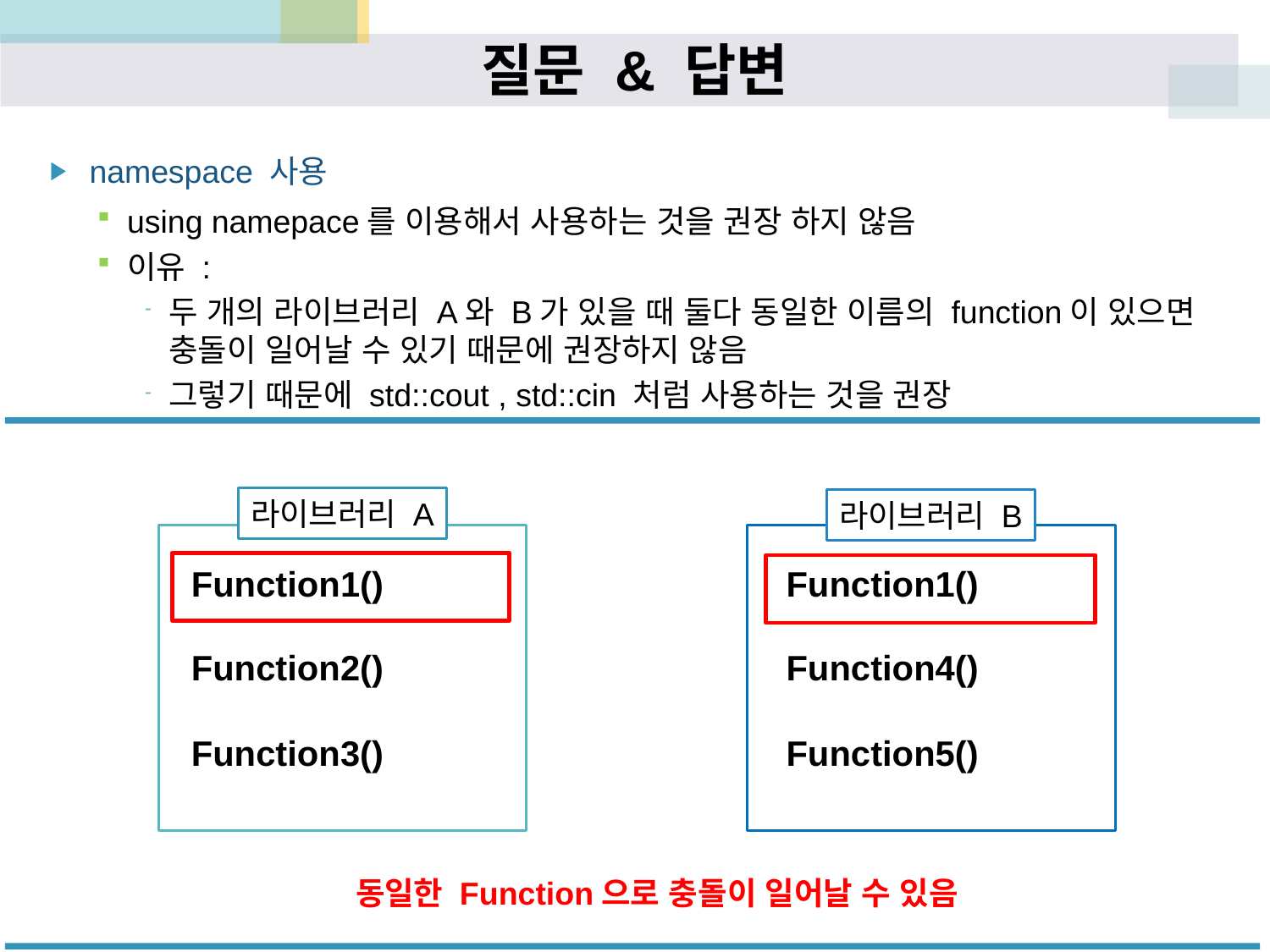

# 질문 & 답변
namespace 사용
using namepace를 이용해서 사용하는 것을 권장 하지 않음
이유 :
두 개의 라이브러리 A와 B가 있을 때 둘다 동일한 이름의 function이 있으면
충돌이 일어날 수 있기 때문에 권장하지 않음
그렇기 때문에 std::cout , std::cin 처럼 사용하는 것을 권장

라이브러리 A
라이브러리 B

Function1()

Function2()

Function3()
Function1()

Function4()

Function5()

동일한 Function으로 충돌이 일어날 수 있음